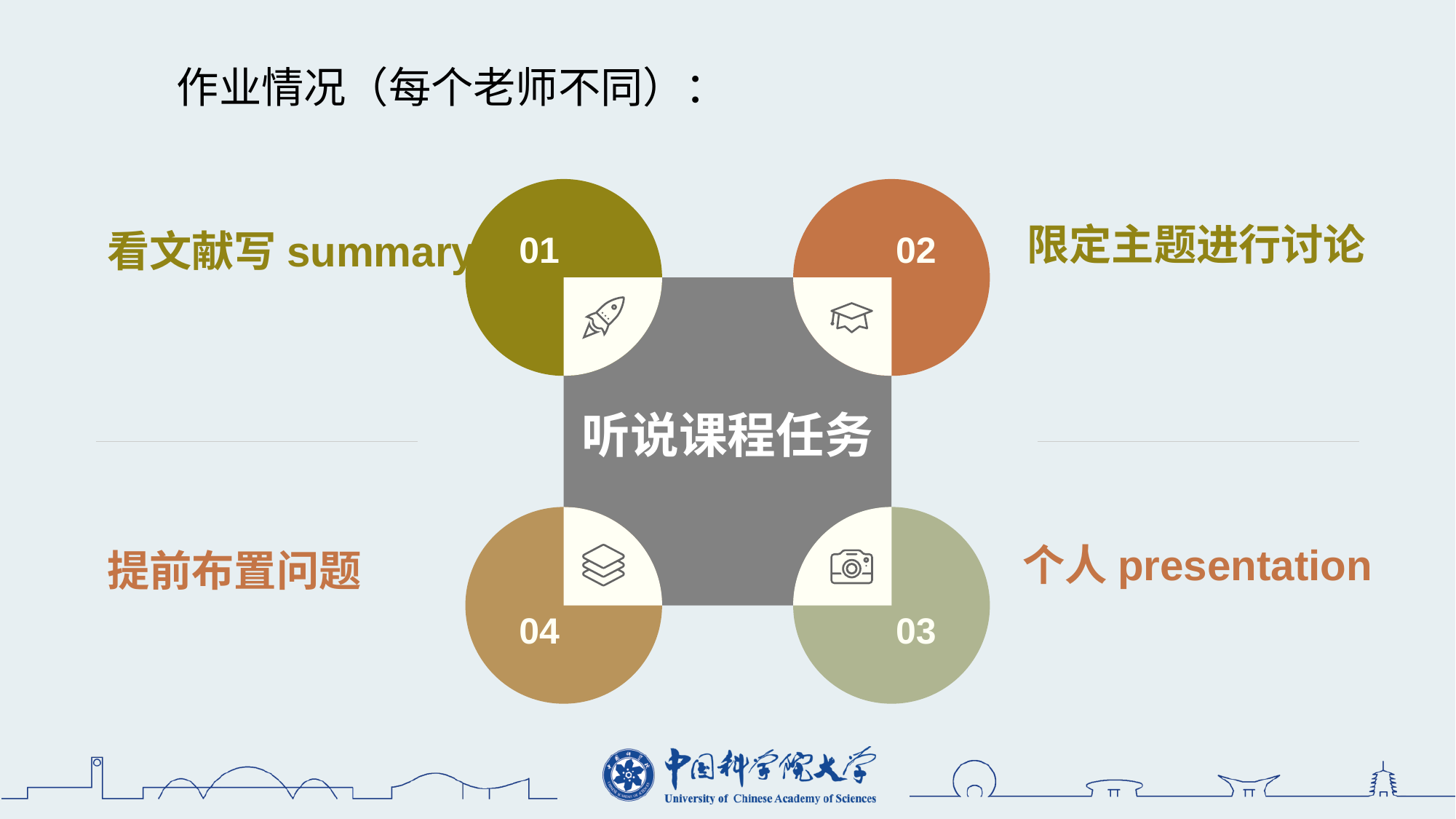

作业情况（每个老师不同）：

01
02

听说课程任务

04
03
限定主题进行讨论
看文献写summary
个人presentation
提前布置问题